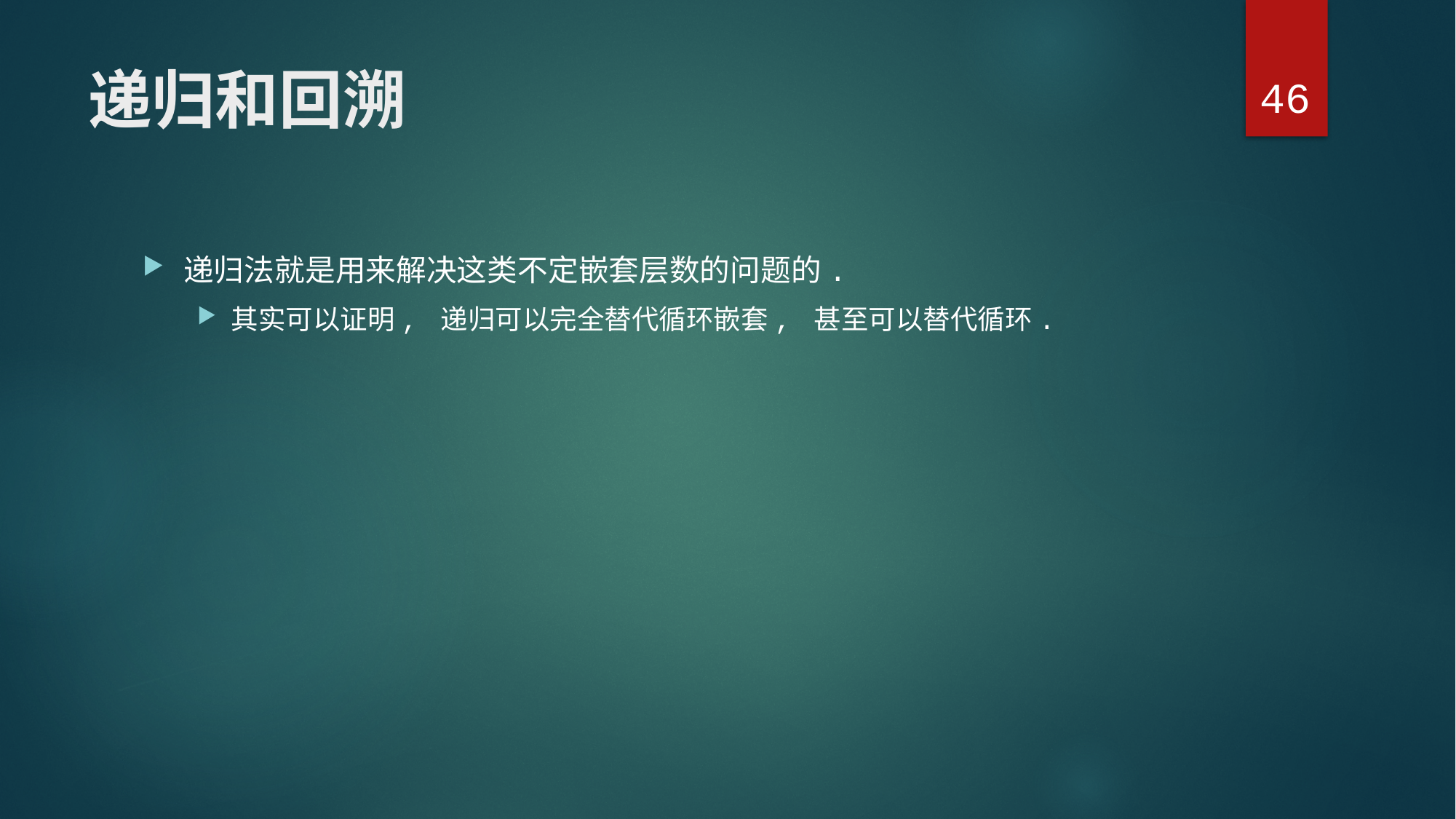

46
# 递归和回溯
递归法就是用来解决这类不定嵌套层数的问题的.
其实可以证明, 递归可以完全替代循环嵌套, 甚至可以替代循环.